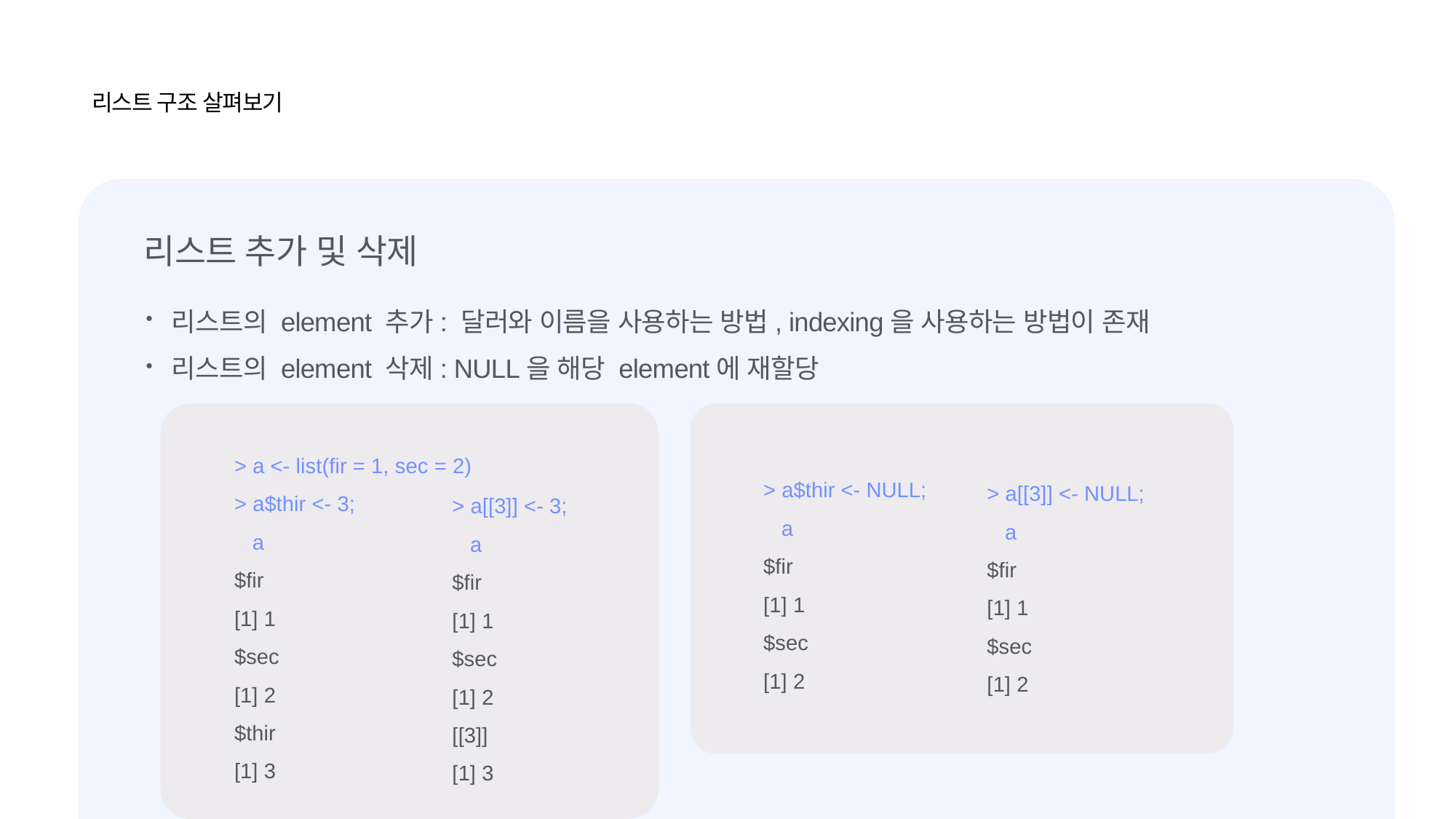

리스트 구조 살펴보기

리스트 추가 및 삭제
리스트의 element 추가: 달러와 이름을 사용하는 방법, indexing을 사용하는 방법이 존재
리스트의 element 삭제: NULL을 해당 element에 재할당
> a <- list(fir = 1, sec = 2)
> a$thir <- 3;
   a
$fir
[1] 1
$sec
[1] 2
$thir
[1] 3
> a$thir <- NULL;
   a
$fir
[1] 1
$sec
[1] 2
> a[[3]] <- NULL;
   a
$fir
[1] 1
$sec
[1] 2
> a[[3]] <- 3;
   a
$fir
[1] 1
$sec
[1] 2
[[3]]
[1] 3